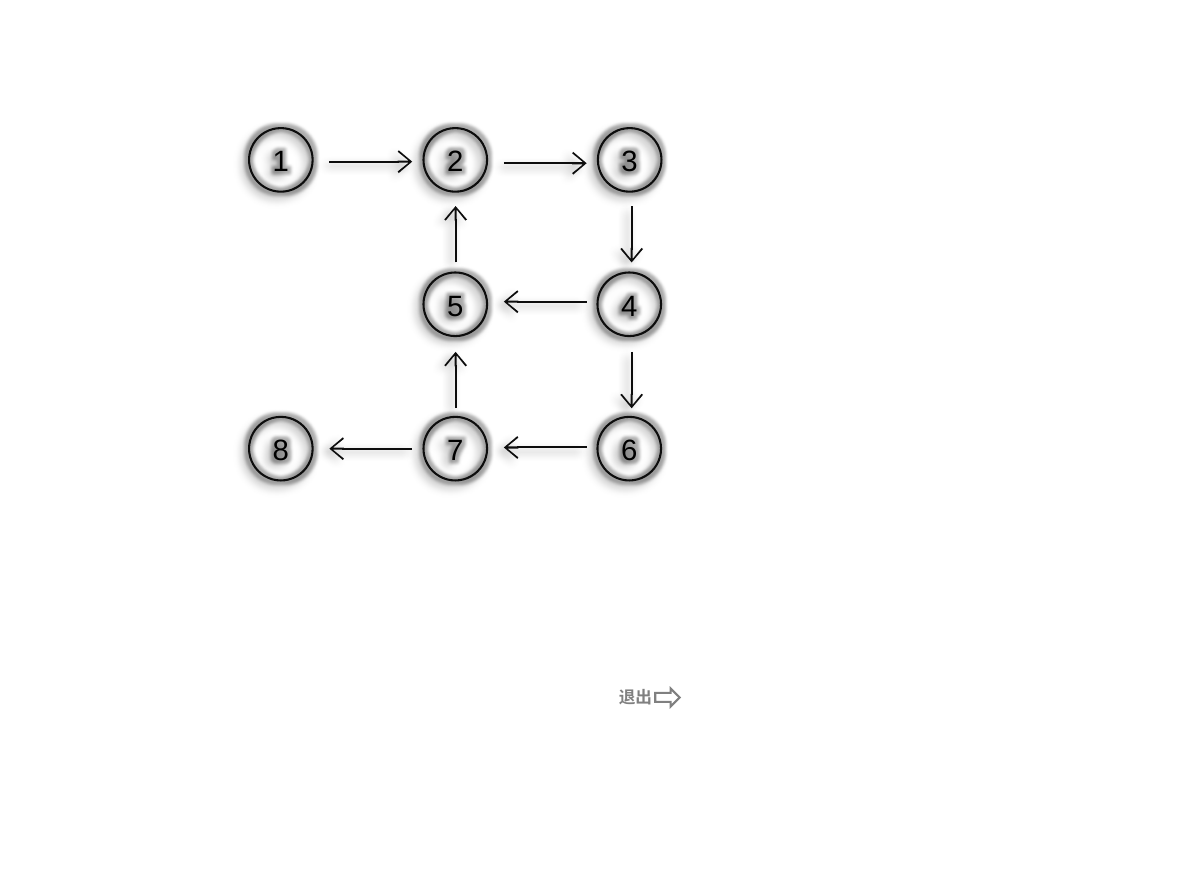

1
2
3
5
4
8
7
6
退出